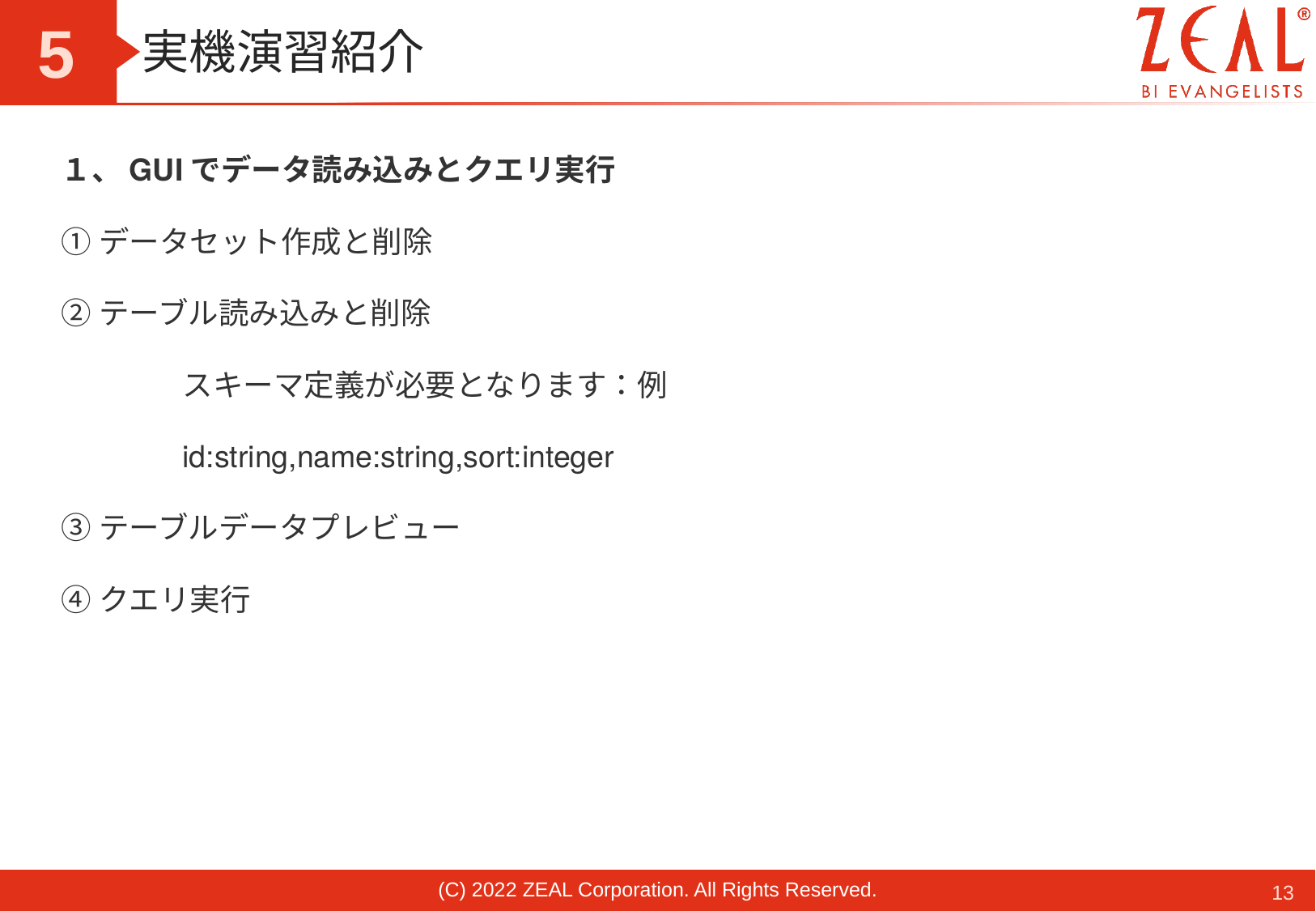

5
# 実機演習紹介
１、GUIでデータ読み込みとクエリ実行
①データセット作成と削除
②テーブル読み込みと削除
	スキーマ定義が必要となります：例
 	id:string,name:string,sort:integer
③テーブルデータプレビュー
④クエリ実行